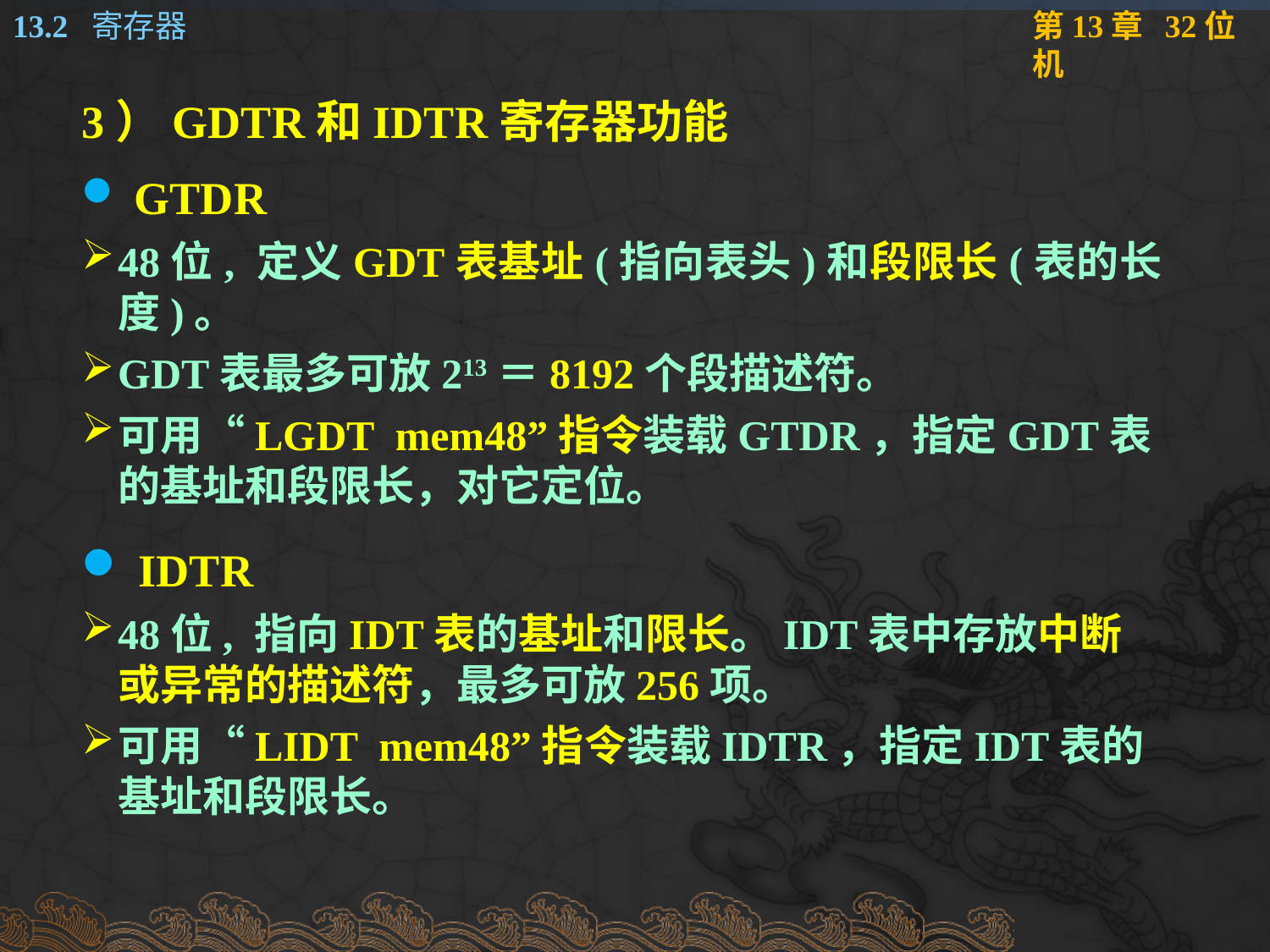

3）GDTR和IDTR寄存器功能
 GTDR
48位, 定义GDT表基址(指向表头)和段限长(表的长度)。
GDT表最多可放213＝8192个段描述符。
可用“LGDT  mem48”指令装载GTDR，指定GDT表的基址和段限长，对它定位。
 IDTR
48位, 指向IDT表的基址和限长。IDT表中存放中断或异常的描述符，最多可放256项。
可用“LIDT  mem48”指令装载IDTR，指定IDT表的基址和段限长。